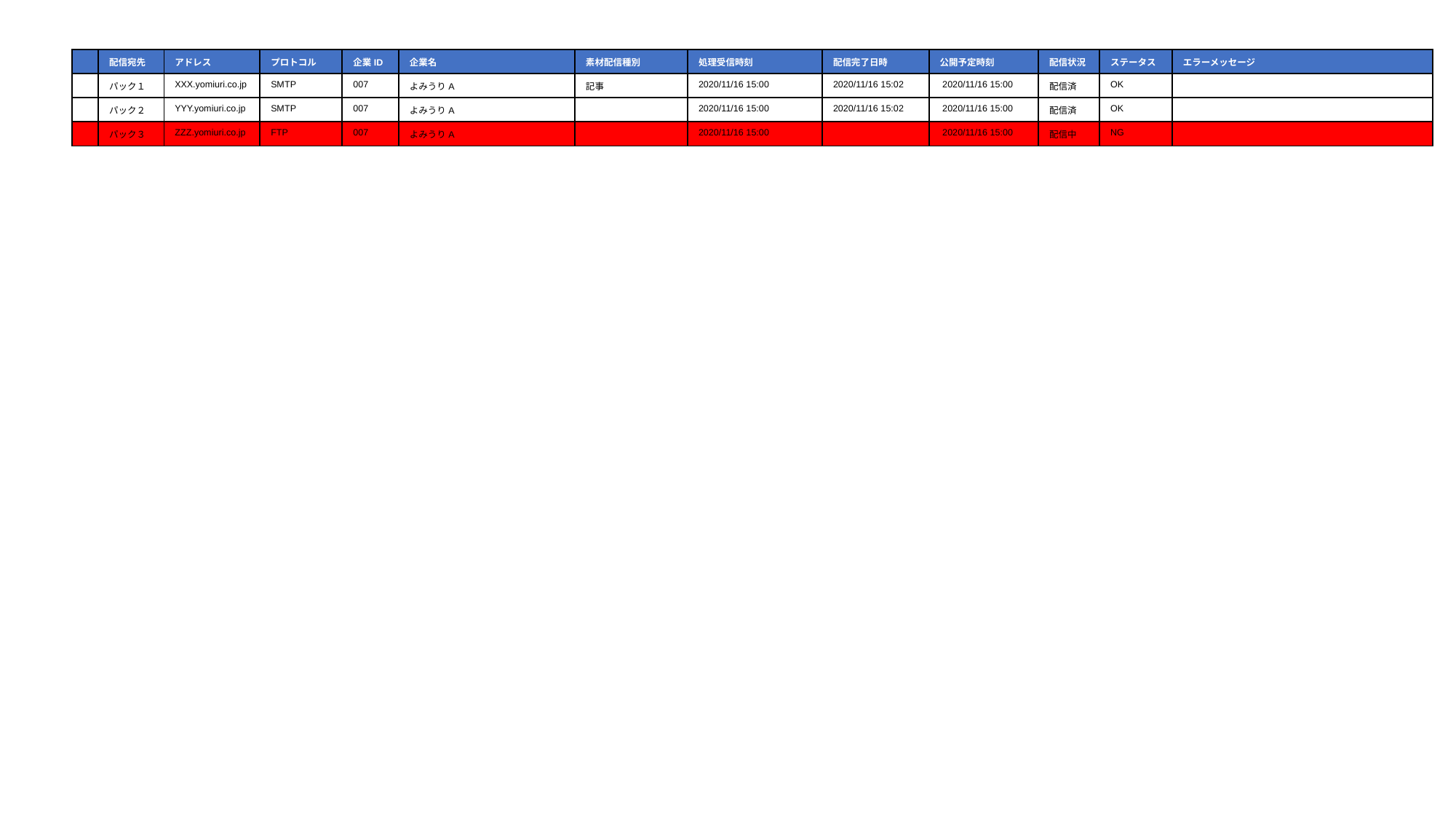

|  | 配信宛先 | アドレス | プロトコル | 企業ID | 企業名 | 素材配信種別 | 処理受信時刻 | 配信完了日時 | 公開予定時刻 | 配信状況 | ステータス | エラーメッセージ |
| --- | --- | --- | --- | --- | --- | --- | --- | --- | --- | --- | --- | --- |
|  | パック１ | XXX.yomiuri.co.jp | SMTP | 007 | よみうりA | 記事 | 2020/11/16 15:00 | 2020/11/16 15:02 | 2020/11/16 15:00 | 配信済 | OK |  |
|  | パック２ | YYY.yomiuri.co.jp | SMTP | 007 | よみうりA |  | 2020/11/16 15:00 | 2020/11/16 15:02 | 2020/11/16 15:00 | 配信済 | OK |  |
|  | パック３ | ZZZ.yomiuri.co.jp | FTP | 007 | よみうりA |  | 2020/11/16 15:00 |  | 2020/11/16 15:00 | 配信中 | NG |  |